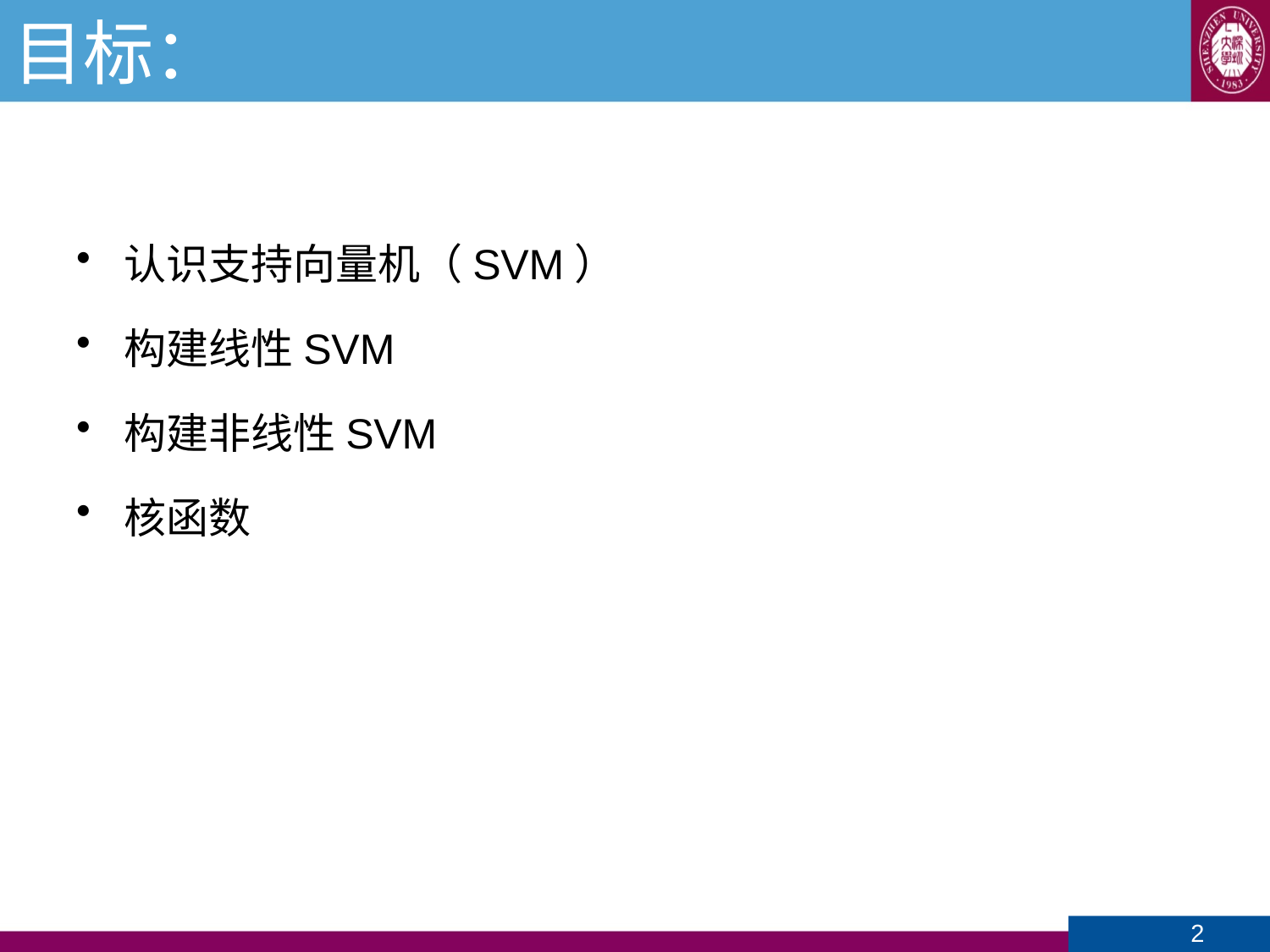

# 目标：

认识支持向量机（SVM）
构建线性SVM
构建非线性SVM
核函数

2